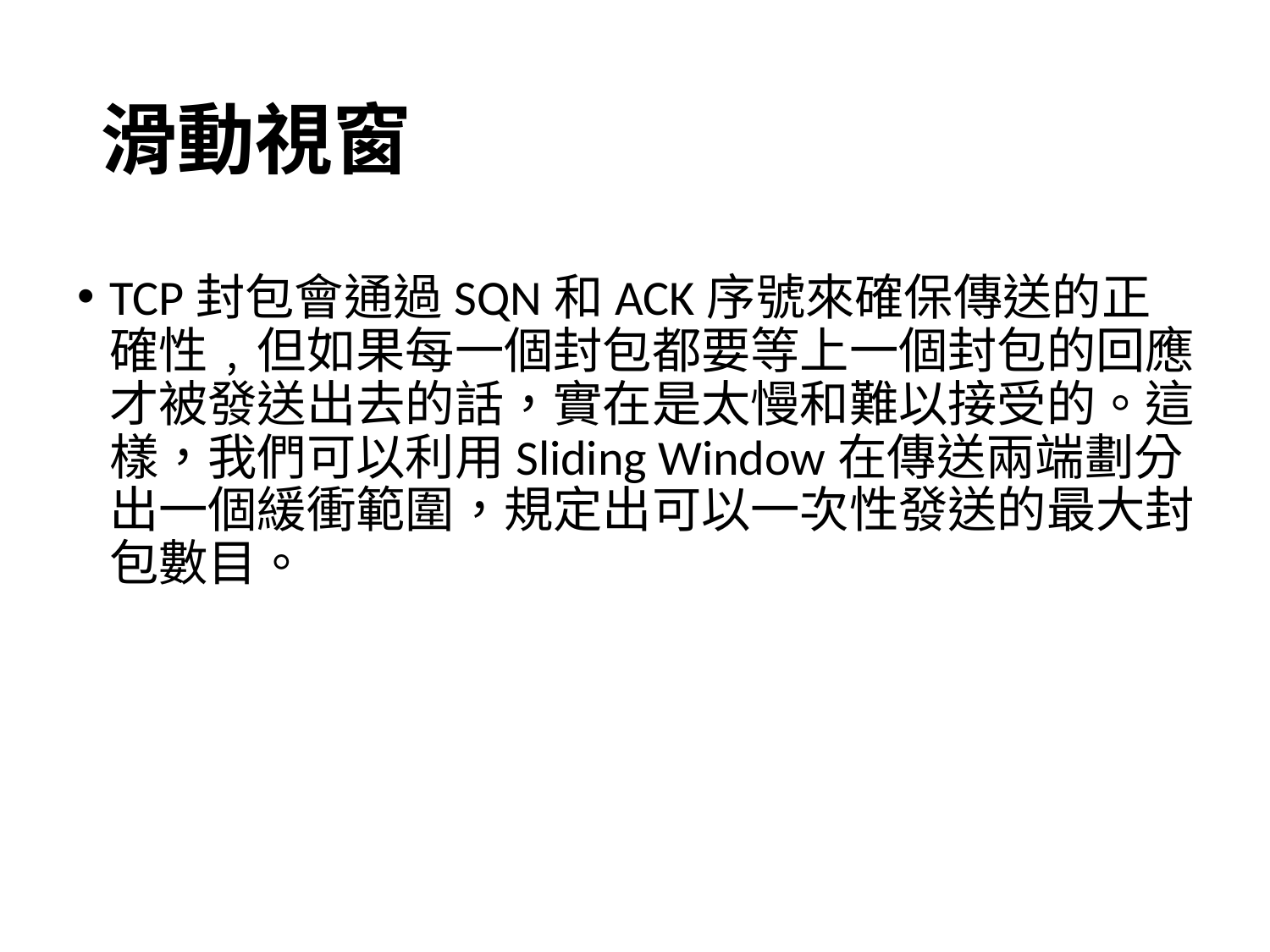

# 滑動視窗
TCP封包會通過SQN和ACK序號來確保傳送的正確性﹐但如果每一個封包都要等上一個封包的回應才被發送出去的話，實在是太慢和難以接受的。這樣，我們可以利用Sliding Window在傳送兩端劃分出一個緩衝範圍，規定出可以一次性發送的最大封包數目。